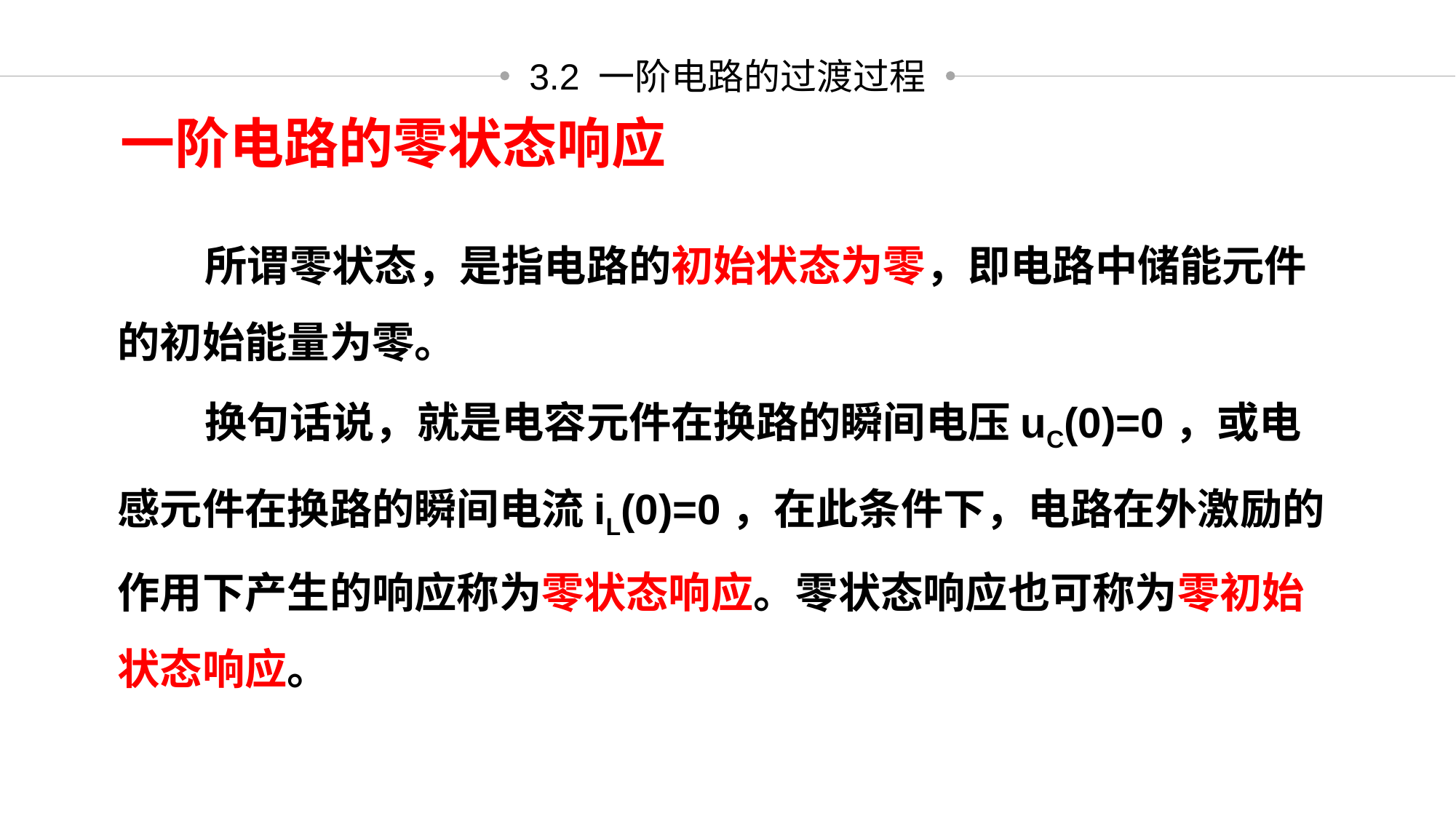

3.2 一阶电路的过渡过程
一阶电路的零状态响应
        所谓零状态，是指电路的初始状态为零，即电路中储能元件的初始能量为零。
        换句话说，就是电容元件在换路的瞬间电压uC(0)=0，或电感元件在换路的瞬间电流iL(0)=0，在此条件下，电路在外激励的作用下产生的响应称为零状态响应。零状态响应也可称为零初始状态响应。